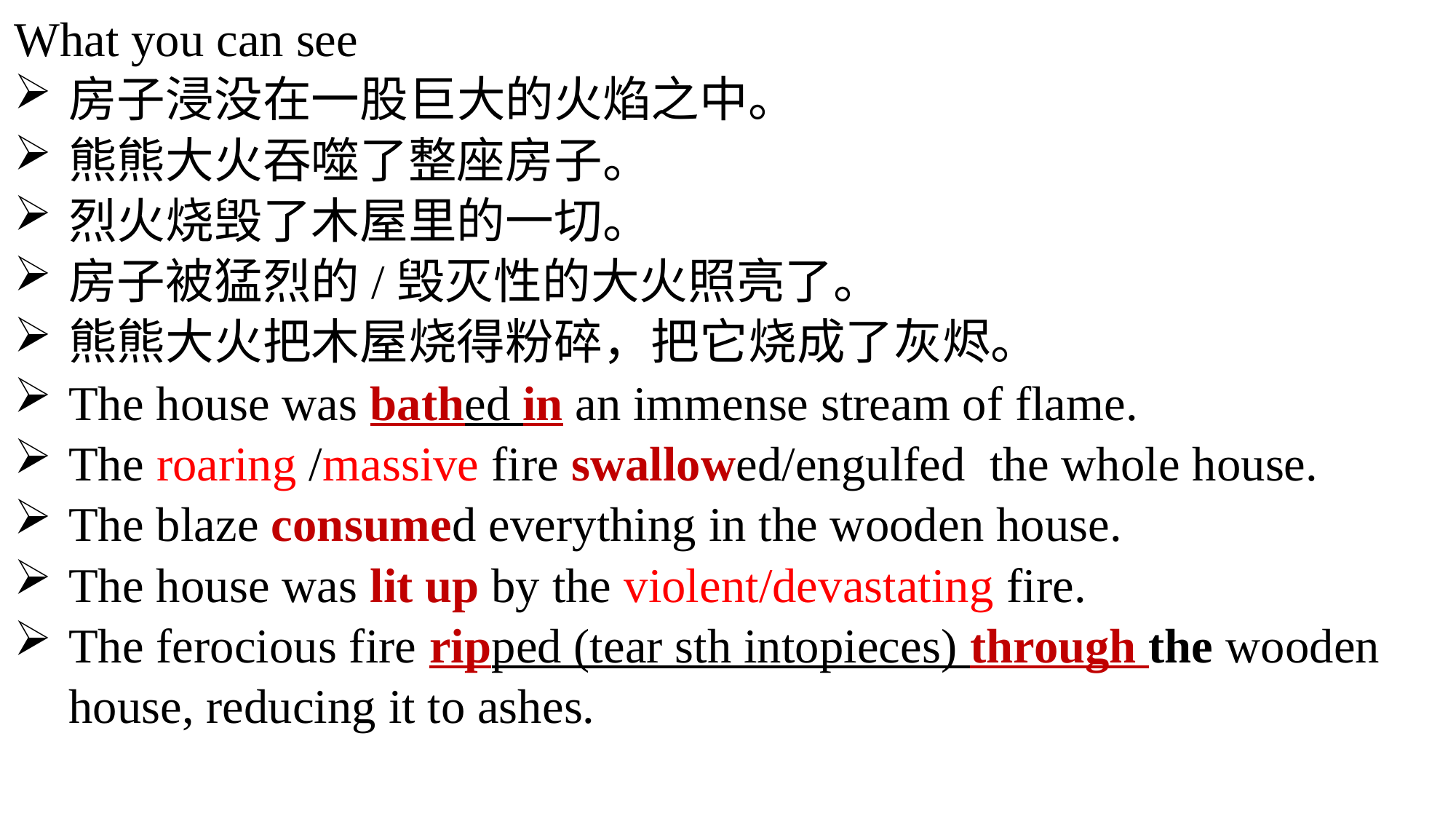

What you can see
房子浸没在一股巨大的火焰之中。
熊熊大火吞噬了整座房子。
烈火烧毁了木屋里的一切。
房子被猛烈的/毁灭性的大火照亮了。
熊熊大火把木屋烧得粉碎，把它烧成了灰烬。
The house was bathed in an immense stream of flame.
The roaring /massive fire swallowed/engulfed  the whole house.
The blaze consumed everything in the wooden house.
The house was lit up by the violent/devastating fire.
The ferocious fire ripped (tear sth intopieces) through the wooden house, reducing it to ashes.